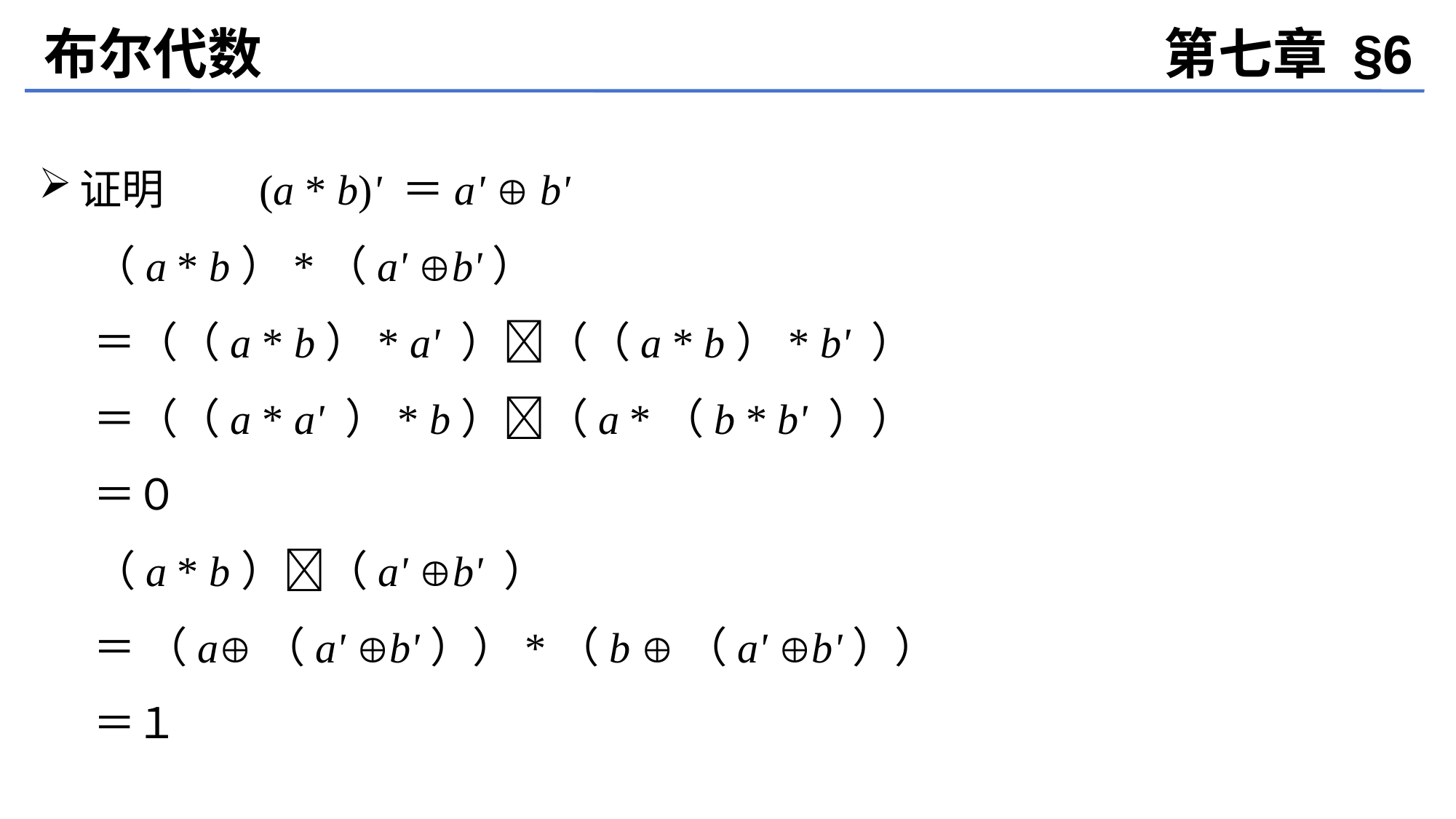

布尔代数
第七章 §6
证明　　(a * b)' ＝a' ⊕ b'
（a * b）*（a' ⊕b'）
＝（（a * b）* a' ）⊕（（a * b）* b' ）
＝（（a * a' ）* b）⊕（a *（b * b' ））
＝０
（a * b）⊕（a' ⊕b' ）
＝ （a⊕（a' ⊕b'））*（b ⊕（a' ⊕b'））
＝１